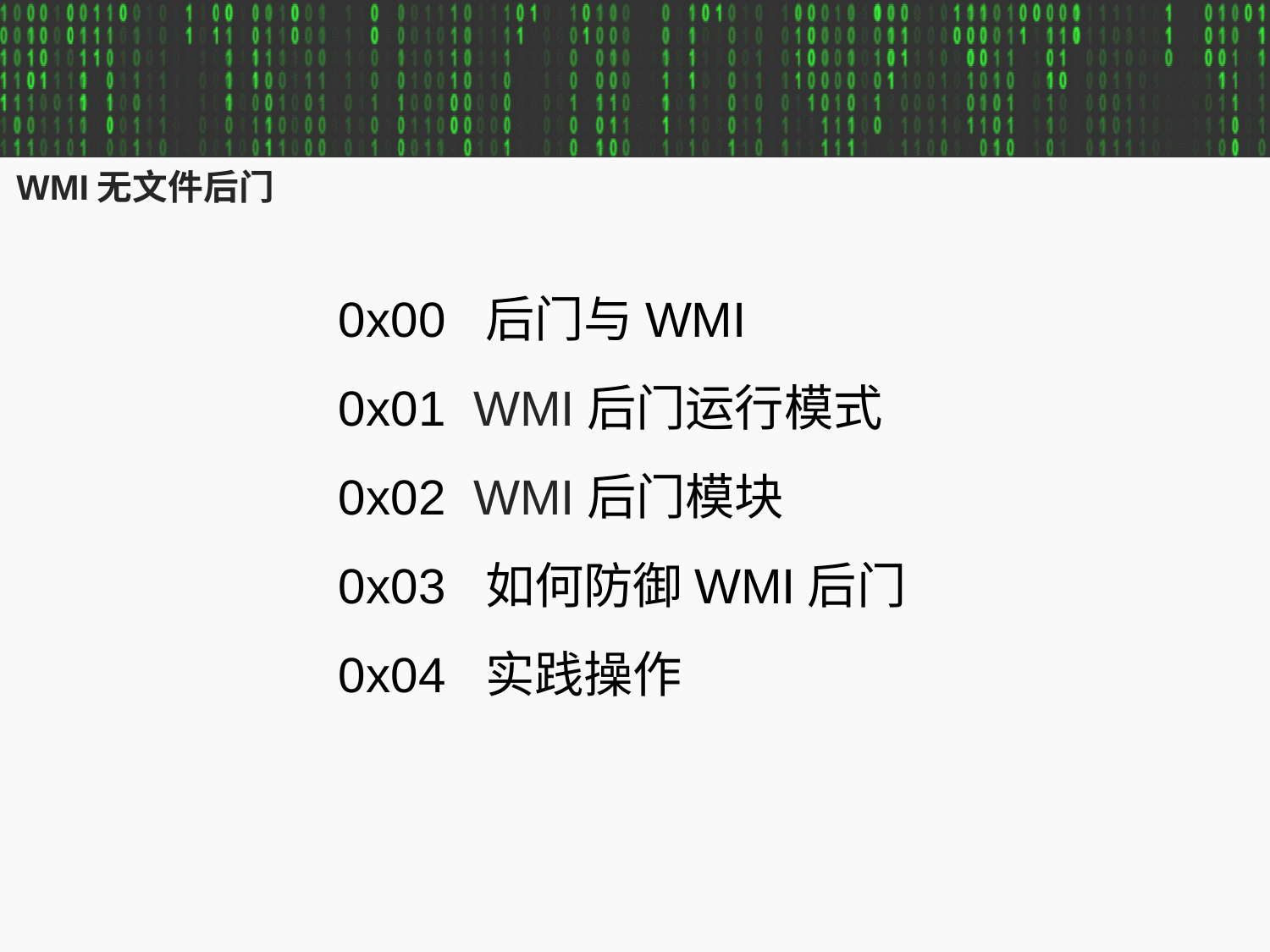

WMI无文件后门

0x00  后门与WMI
0x01  WMI后门运行模式
0x02  WMI后门模块
0x03  如何防御WMI后门
0x04  实践操作